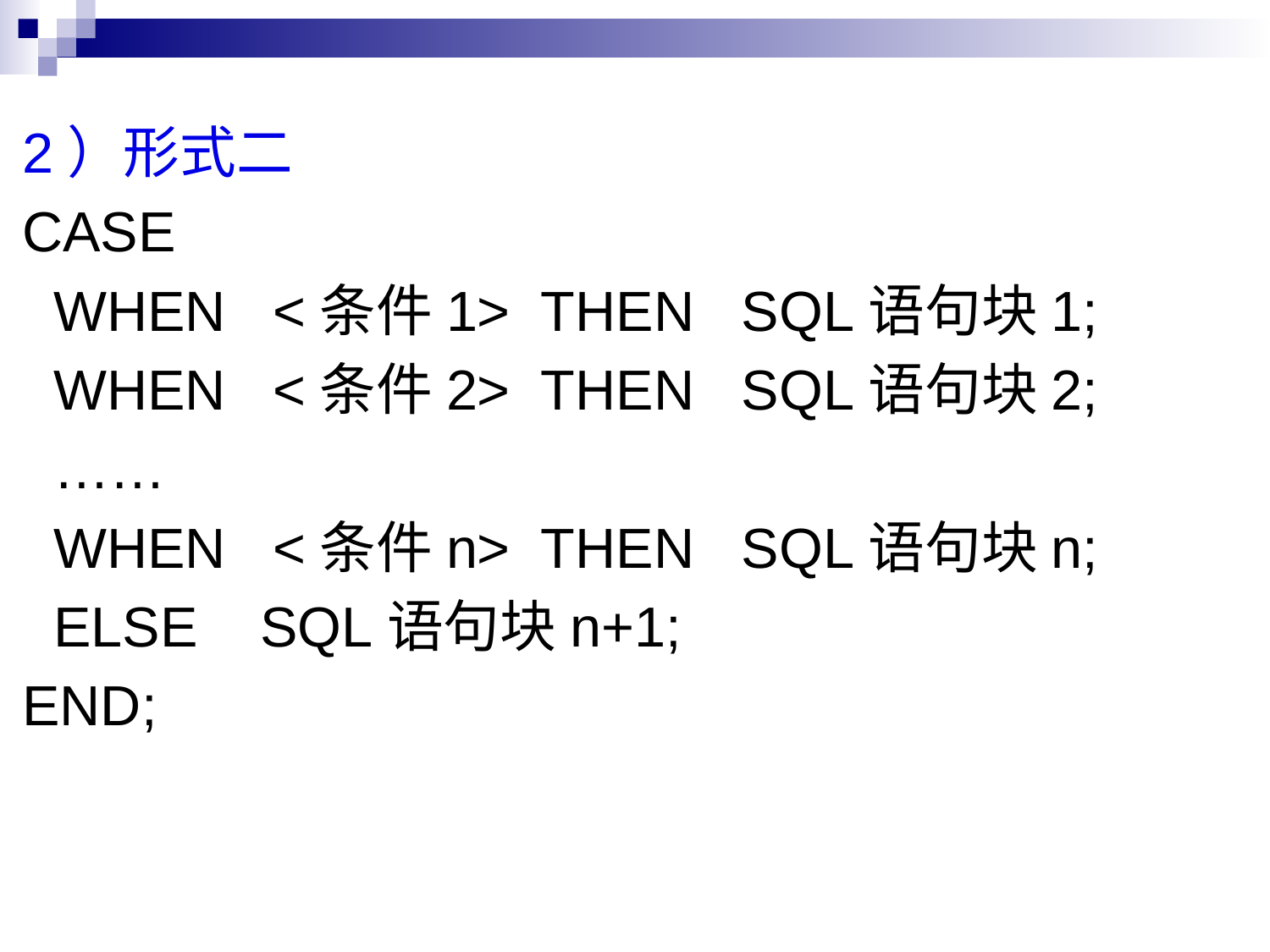

2）形式二
CASE
  WHEN   <条件1>  THEN   SQL语句块1;
  WHEN   <条件2>  THEN   SQL语句块2;
  ……
  WHEN   <条件n>  THEN   SQL语句块n;
  ELSE    SQL语句块n+1;
END;